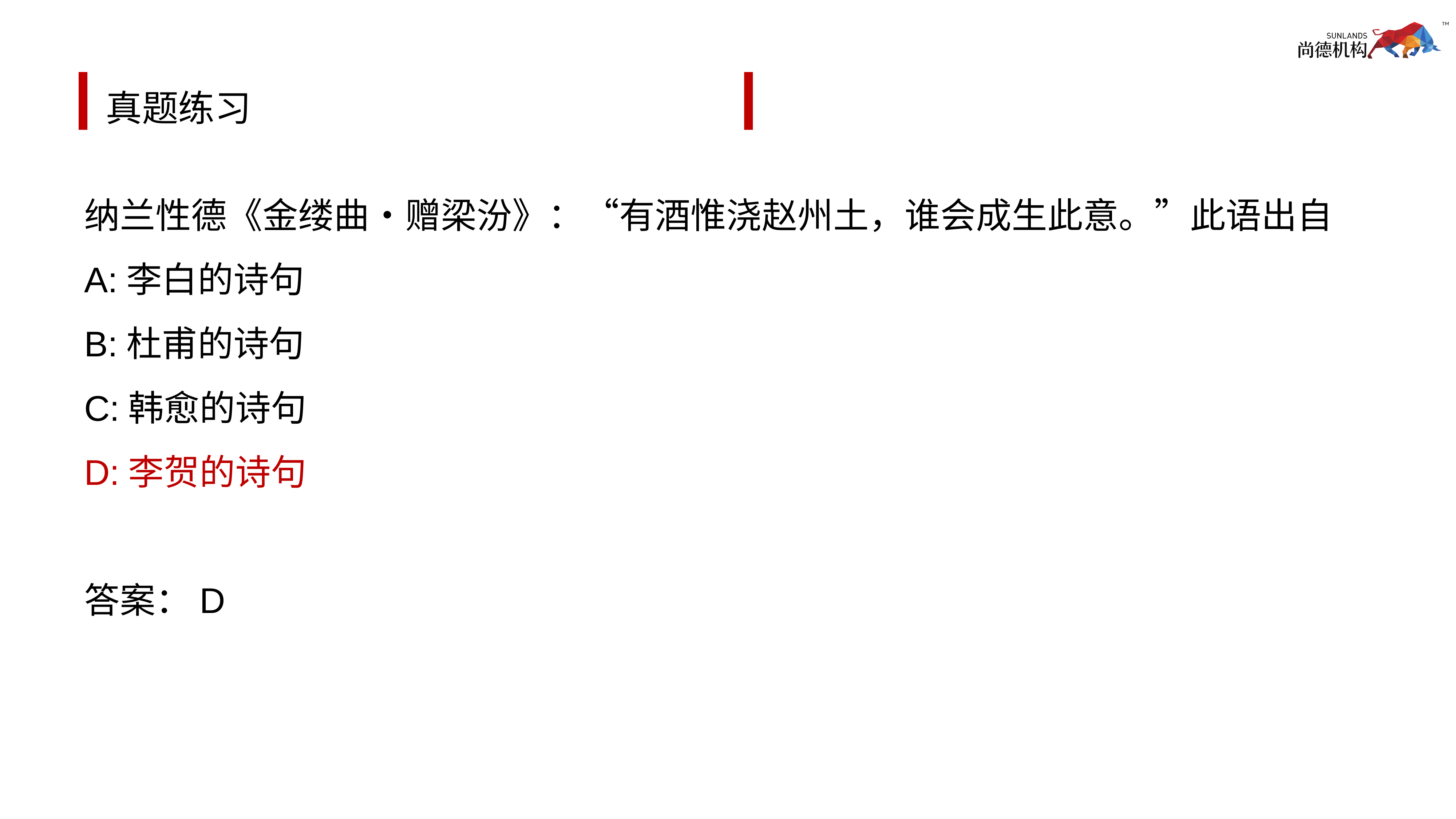

# 真题练习
纳兰性德《金缕曲•赠梁汾》：“有酒惟浇赵州土，谁会成生此意。”此语出自
A:李白的诗句
B:杜甫的诗句
C:韩愈的诗句
D:李贺的诗句

答案：D